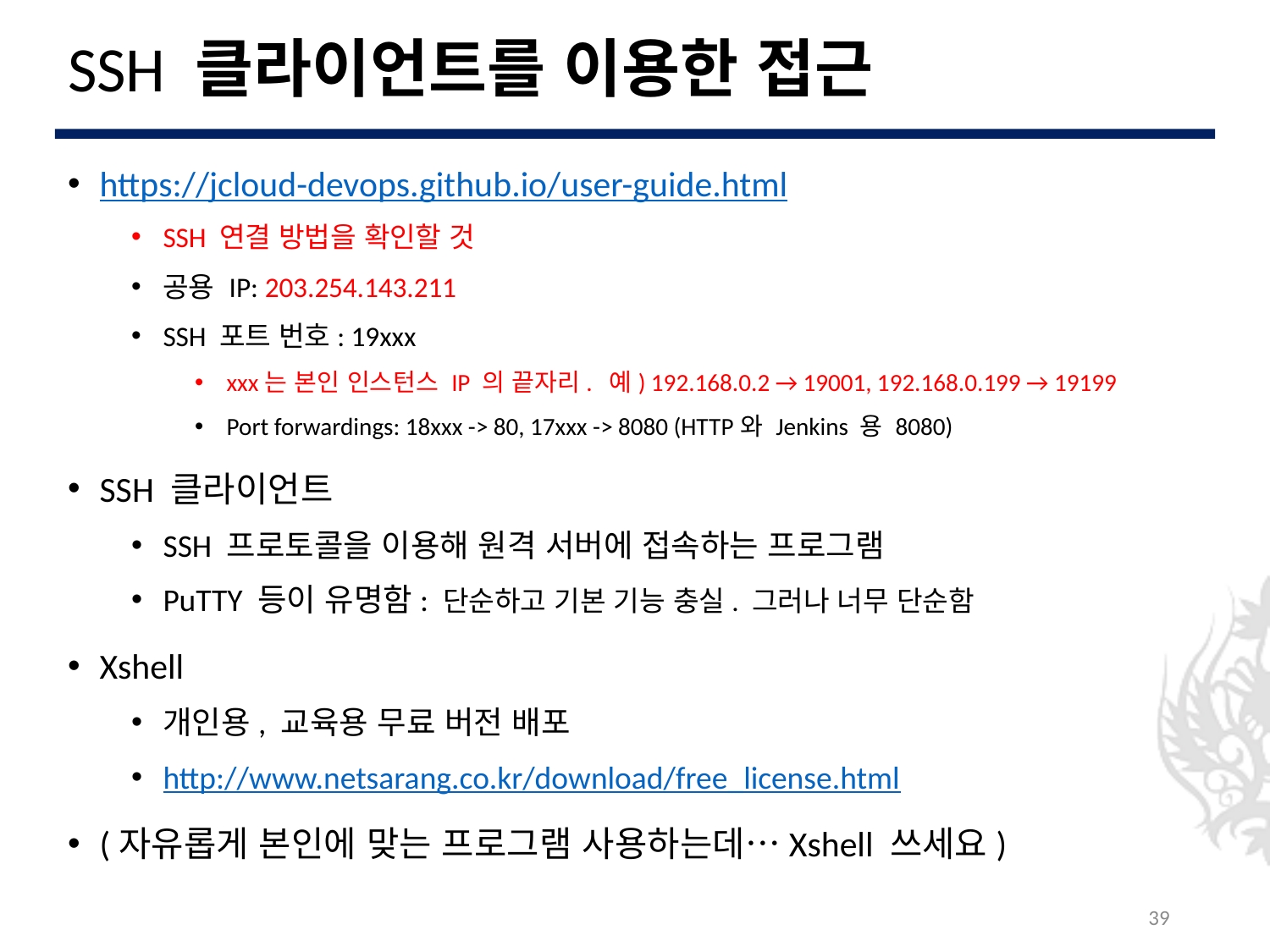

# SSH 클라이언트를 이용한 접근
https://jcloud-devops.github.io/user-guide.html
SSH 연결 방법을 확인할 것
공용 IP: 203.254.143.211
SSH 포트 번호: 19xxx
xxx는 본인 인스턴스 IP 의 끝자리.  예) 192.168.0.2 → 19001, 192.168.0.199 → 19199
Port forwardings: 18xxx -> 80, 17xxx -> 8080 (HTTP와 Jenkins 용 8080)
SSH 클라이언트
SSH 프로토콜을 이용해 원격 서버에 접속하는 프로그램
PuTTY 등이 유명함: 단순하고 기본 기능 충실. 그러나 너무 단순함
Xshell
개인용, 교육용 무료 버전 배포
http://www.netsarang.co.kr/download/free_license.html
(자유롭게 본인에 맞는 프로그램 사용하는데…Xshell 쓰세요)
39